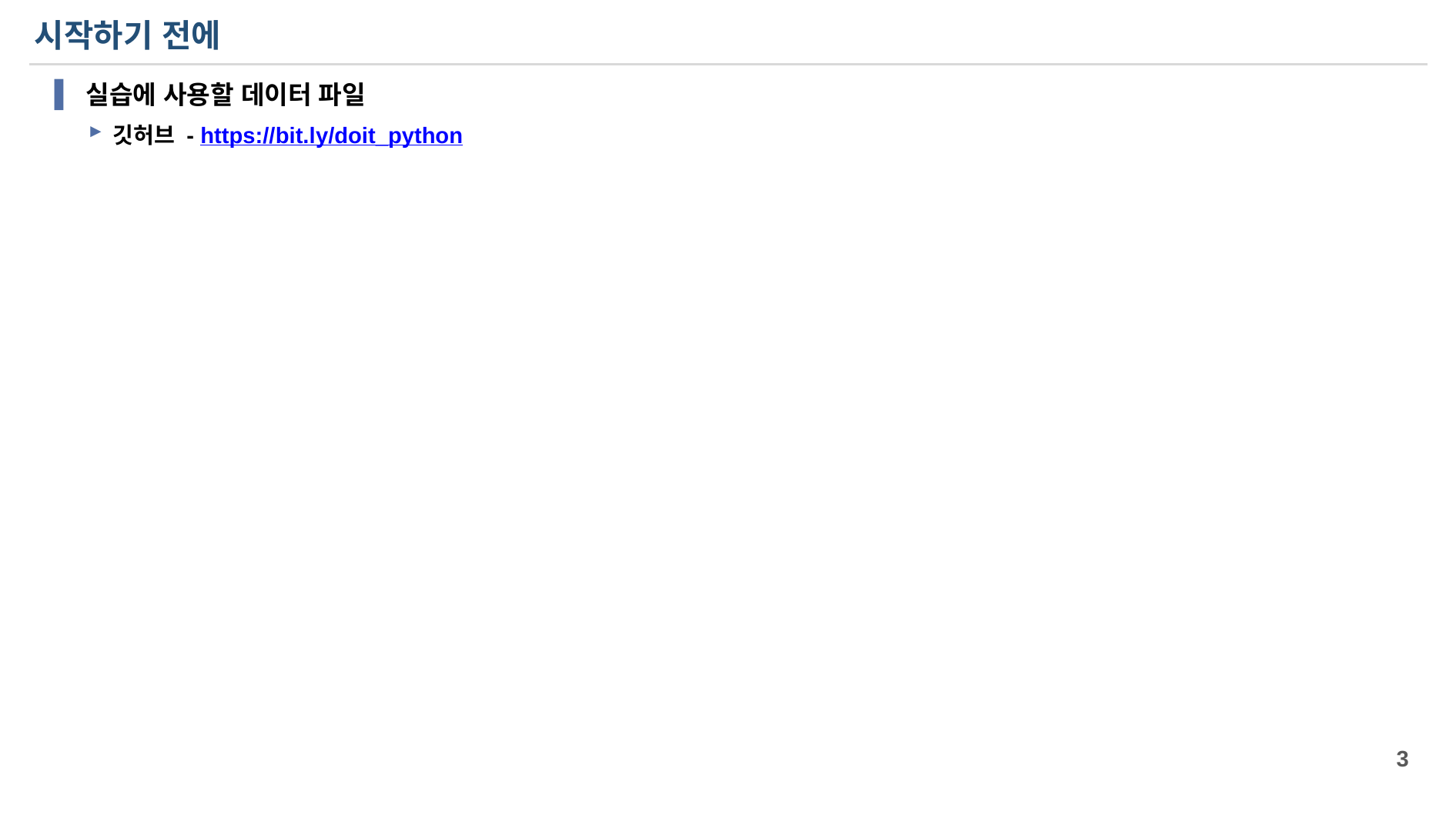

# 시작하기 전에
실습에 사용할 데이터 파일
깃허브 - https://bit.ly/doit_python

3